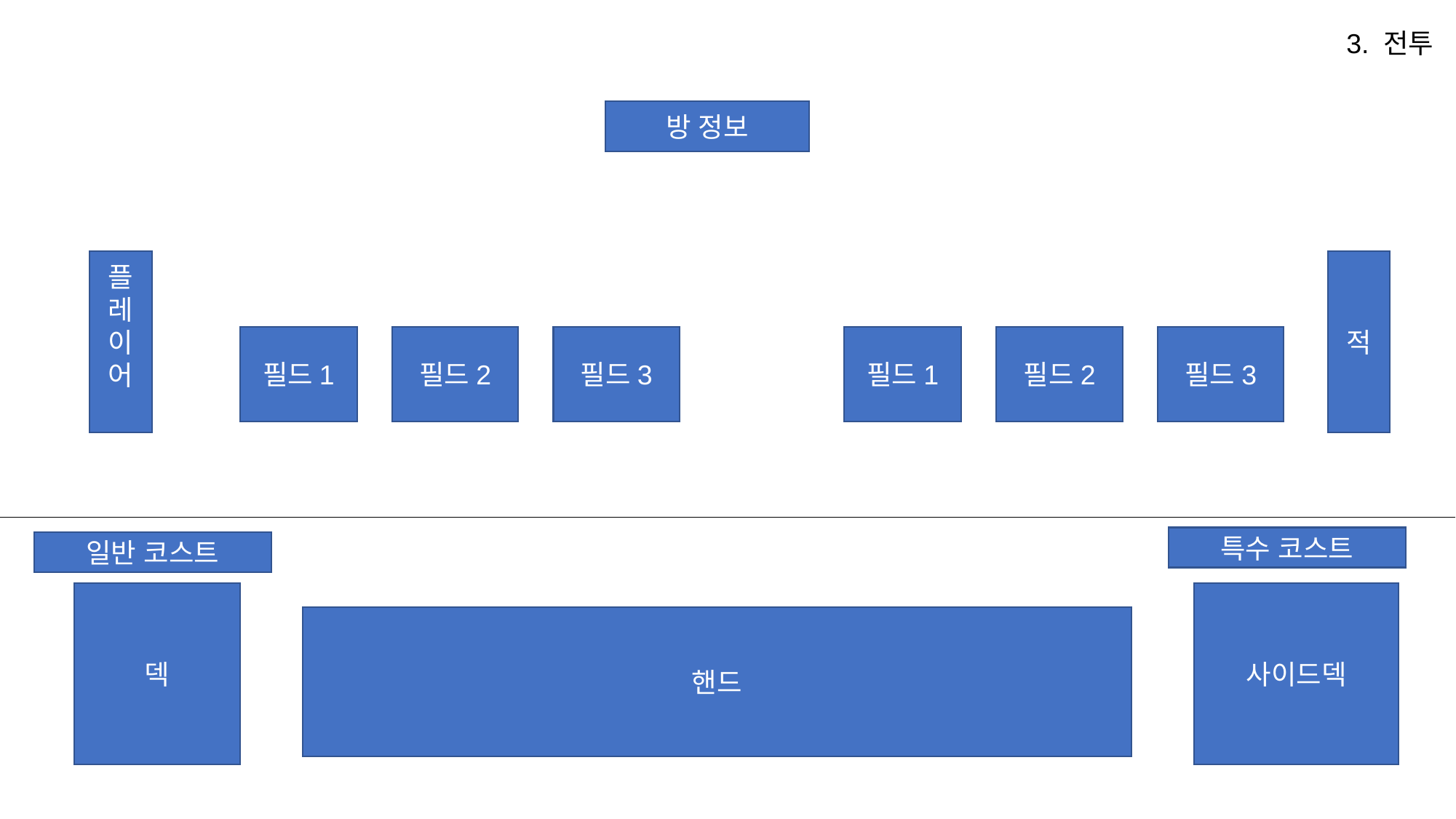

3. 전투
방 정보
플
레
이
어

적
필드1
필드2
필드3
필드1
필드2
필드3
특수 코스트
일반 코스트
덱
사이드덱
핸드